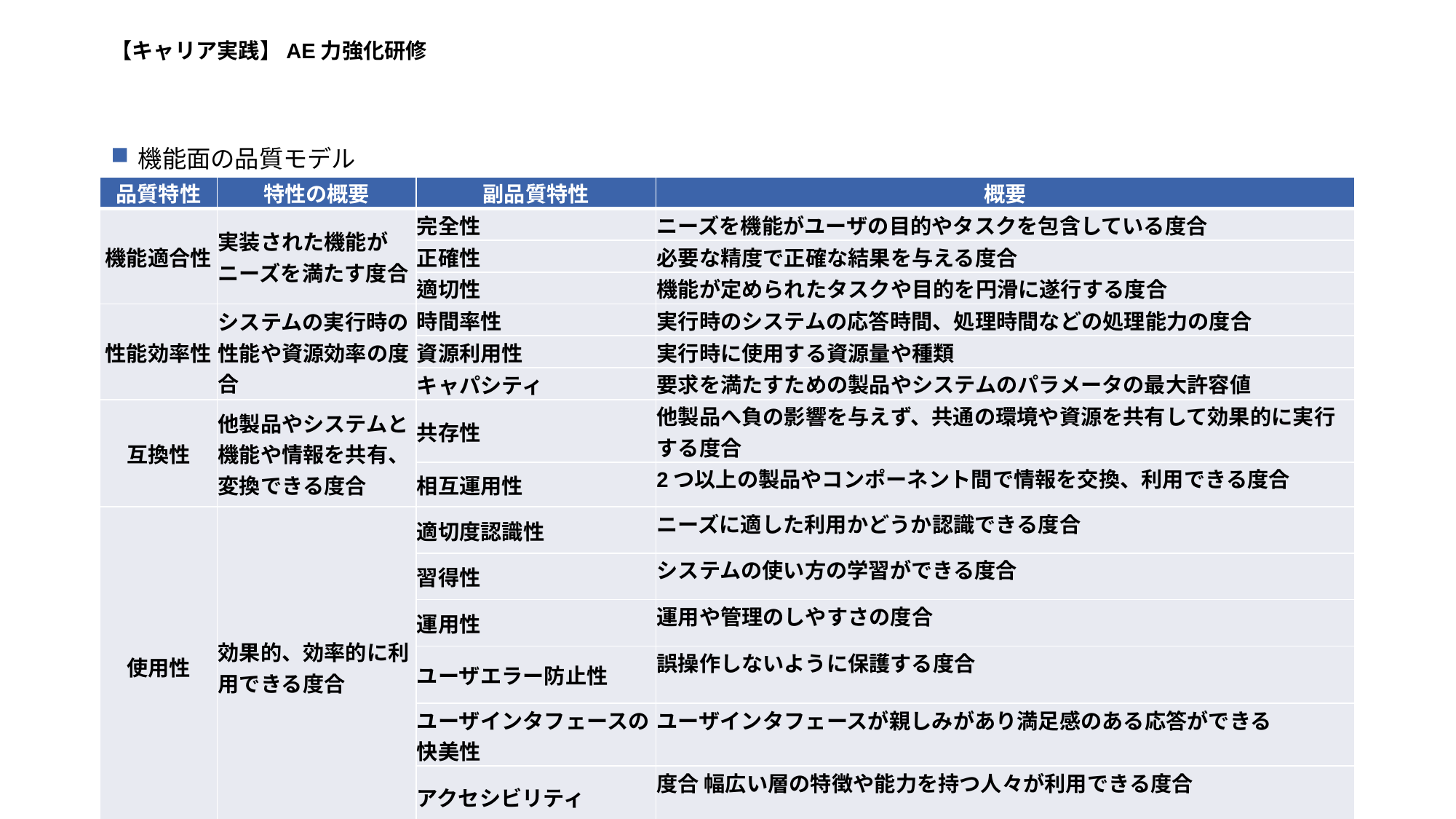

# 【キャリア実践】AE力強化研修

機能面の品質モデル

| 品質特性 | 特性の概要 | 副品質特性 | 概要 |
| --- | --- | --- | --- |
| 機能適合性 | 実装された機能がニーズを満たす度合 | 完全性 | ニーズを機能がユーザの目的やタスクを包含している度合 |
|  |  | 正確性 | 必要な精度で正確な結果を与える度合 |
|  |  | 適切性 | 機能が定められたタスクや目的を円滑に遂行する度合 |
| 性能効率性 | システムの実行時の性能や資源効率の度合 | 時間率性 | 実行時のシステムの応答時間、処理時間などの処理能力の度合 |
|  |  | 資源利用性 | 実行時に使用する資源量や種類 |
|  |  | キャパシティ | 要求を満たすための製品やシステムのパラメータの最大許容値 |
| 互換性 | 他製品やシステムと機能や情報を共有、変換できる度合 | 共存性 | 他製品へ負の影響を与えず、共通の環境や資源を共有して効果的に実行する度合 |
|  |  | 相互運用性 | 2つ以上の製品やコンポーネント間で情報を交換、利用できる度合 |
| 使用性 | 効果的、効率的に利用できる度合 | 適切度認識性 | ニーズに適した利用かどうか認識できる度合 |
|  |  | 習得性 | システムの使い方の学習ができる度合 |
|  |  | 運用性 | 運用や管理のしやすさの度合 |
|  |  | ユーザエラー防止性 | 誤操作しないように保護する度合 |
|  |  | ユーザインタフェースの快美性 | ユーザインタフェースが親しみがあり満足感のある応答ができる |
|  |  | アクセシビリティ | 度合 幅広い層の特徴や能力を持つ人々が利用できる度合 |